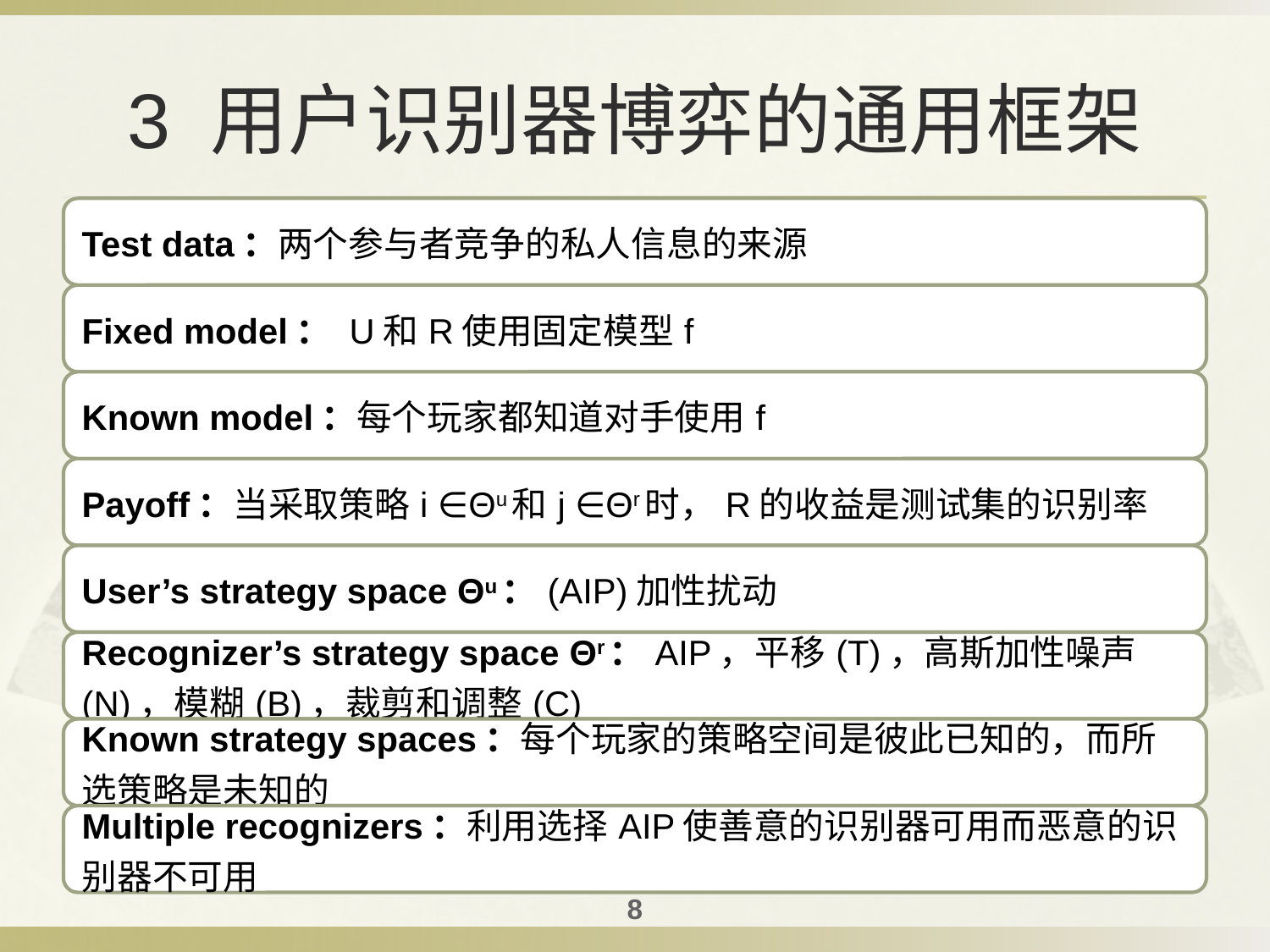

# 3 用户识别器博弈的通用框架
Test data：两个参与者竞争的私人信息的来源
Fixed model： U和R使用固定模型f
Known model：每个玩家都知道对手使用f
Payoff：当采取策略i ∈Θu和j ∈Θr时，R的收益是测试集的识别率
User’s strategy space Θu：(AIP)加性扰动
Recognizer’s strategy space Θr：AIP，平移(T)，高斯加性噪声(N)，模糊(B)，裁剪和调整(C)
Known strategy spaces：每个玩家的策略空间是彼此已知的，而所选策略是未知的
Multiple recognizers：利用选择AIP使善意的识别器可用而恶意的识别器不可用
8